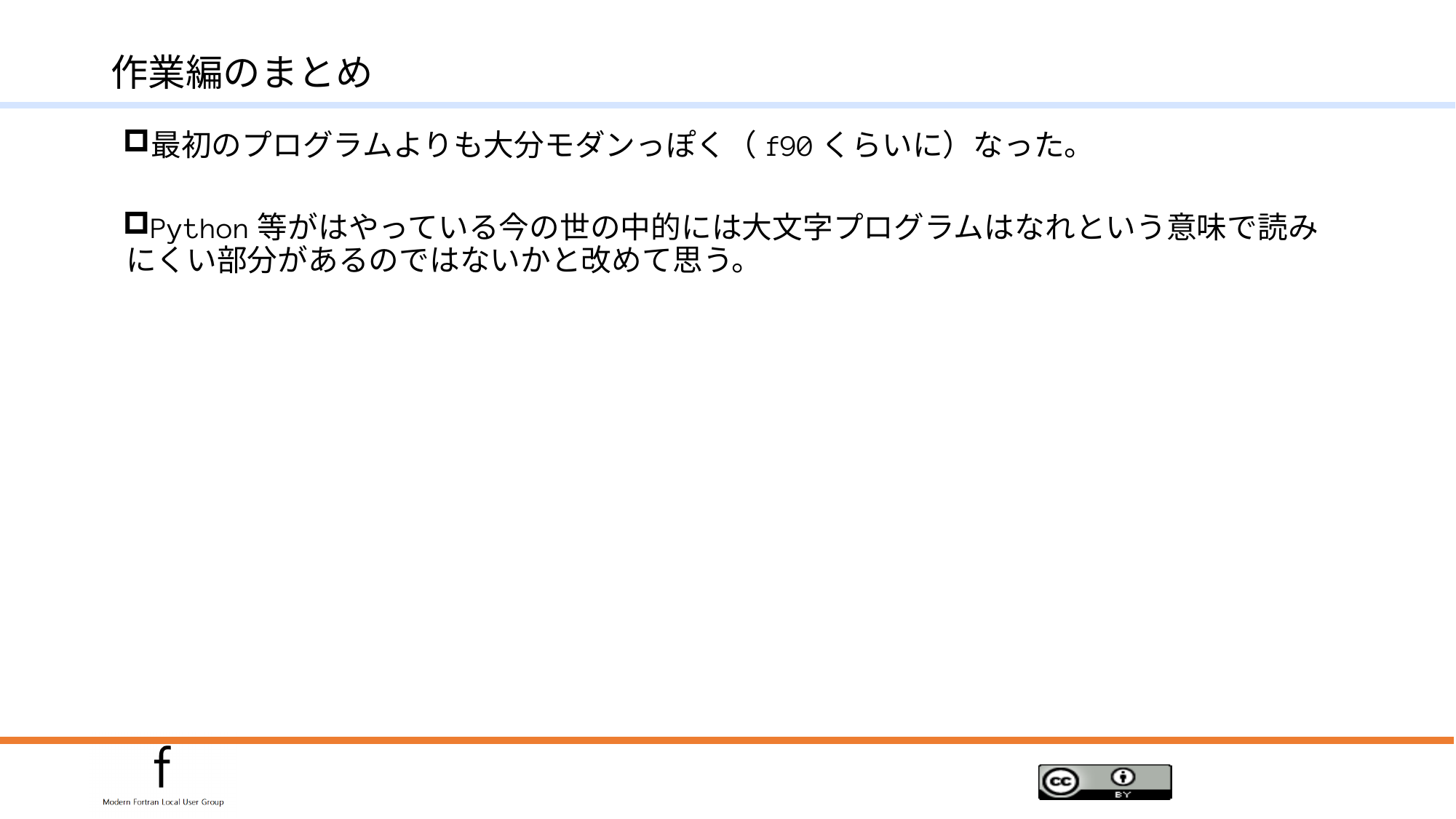

# 作業編のまとめ
最初のプログラムよりも大分モダンっぽく（f90くらいに）なった。

Python等がはやっている今の世の中的には大文字プログラムはなれという意味で読みにくい部分があるのではないかと改めて思う。